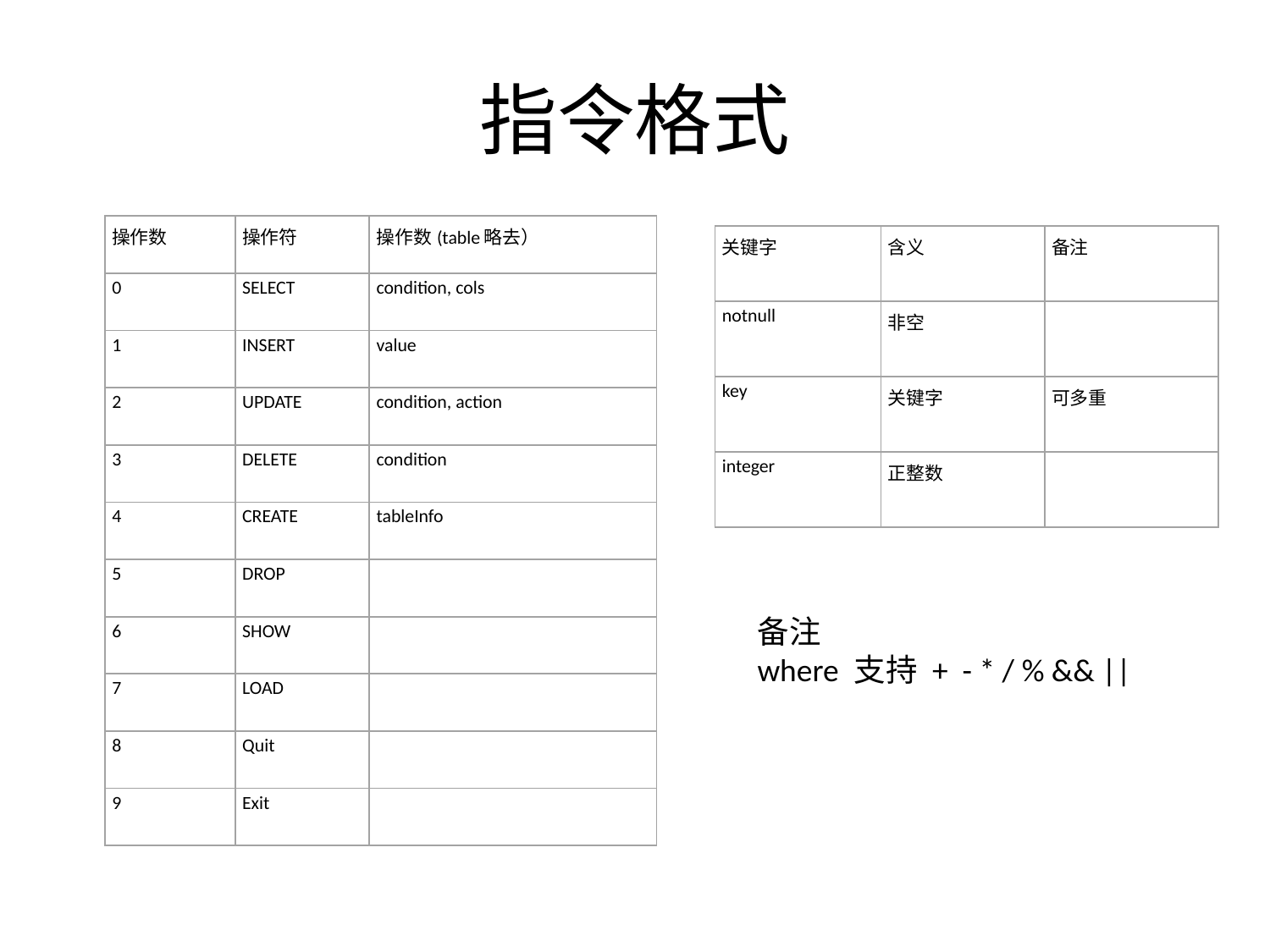

# 指令格式
| 操作数 | 操作符 | 操作数(table略去） |
| --- | --- | --- |
| 0 | SELECT | condition, cols |
| 1 | INSERT | value |
| 2 | UPDATE | condition, action |
| 3 | DELETE | condition |
| 4 | CREATE | tableInfo |
| 5 | DROP |  |
| 6 | SHOW |  |
| 7 | LOAD |  |
| 8 | Quit |  |
| 9 | Exit |  |
| 关键字 | 含义 | 备注 |
| --- | --- | --- |
| notnull | 非空 |  |
| key | 关键字 | 可多重 |
| integer | 正整数 |  |
备注
where 支持 +  - * / % && ||